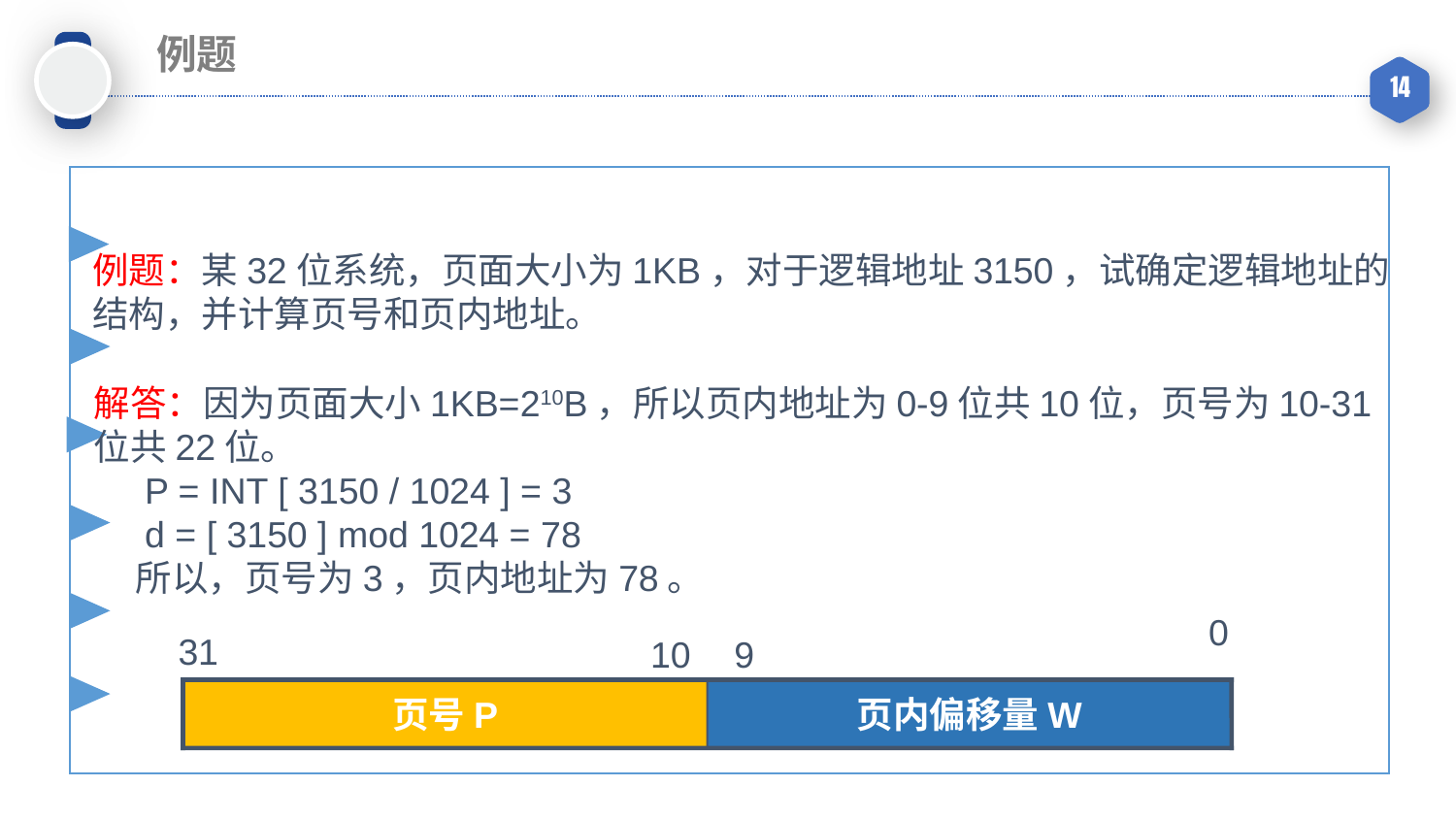

例题

例题：某32位系统，页面大小为1KB，对于逻辑地址3150，试确定逻辑地址的结构，并计算页号和页内地址。
解答：因为页面大小1KB=210B，所以页内地址为0-9位共10位，页号为10-31位共22位。
     P = INT [ 3150 / 1024 ] = 3
     d = [ 3150 ] mod 1024 = 78
    所以，页号为3，页内地址为78。
0
31
9
10
页号P

页内偏移量W